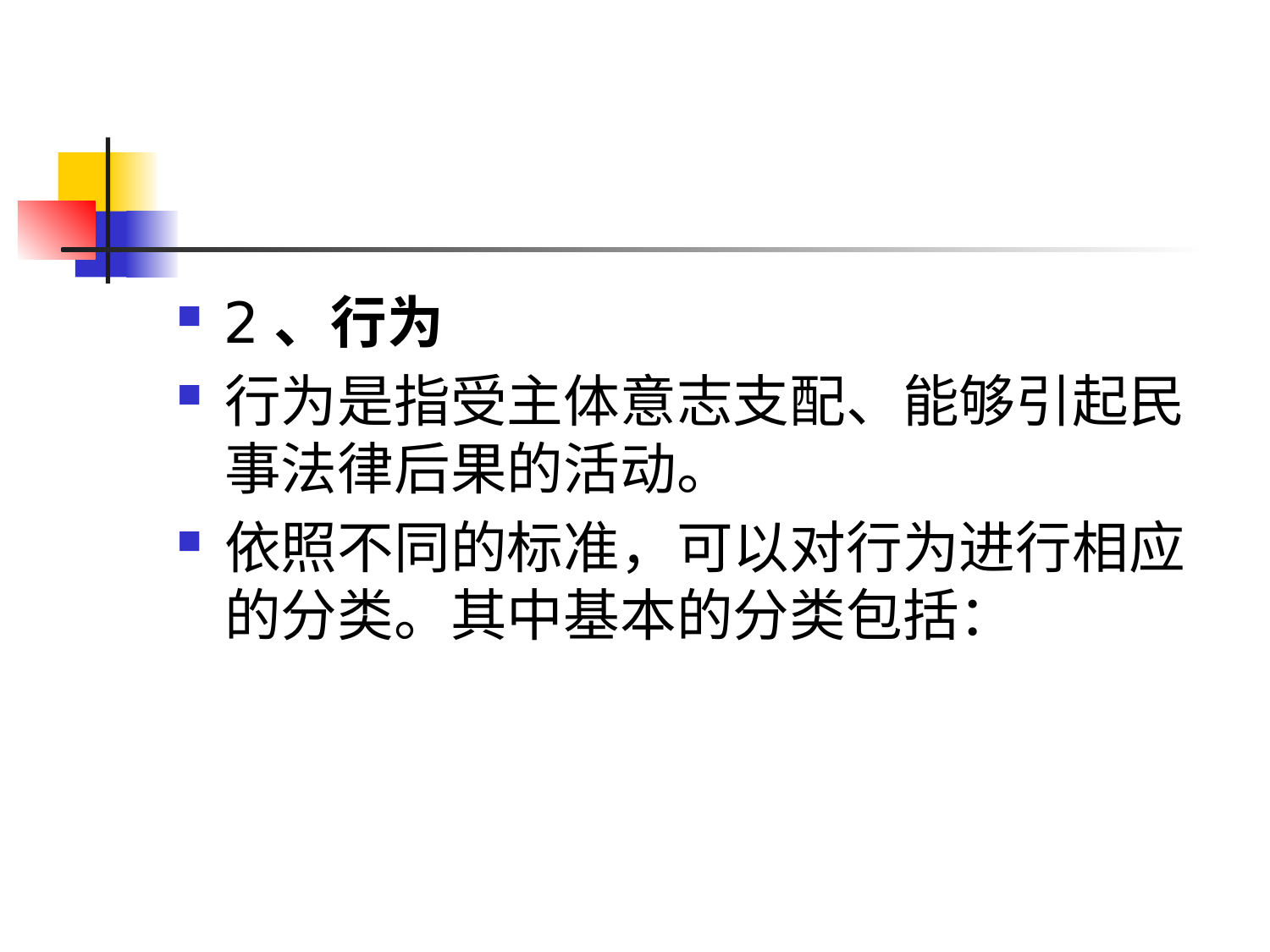

#
2、行为
行为是指受主体意志支配、能够引起民事法律后果的活动。
依照不同的标准，可以对行为进行相应的分类。其中基本的分类包括：